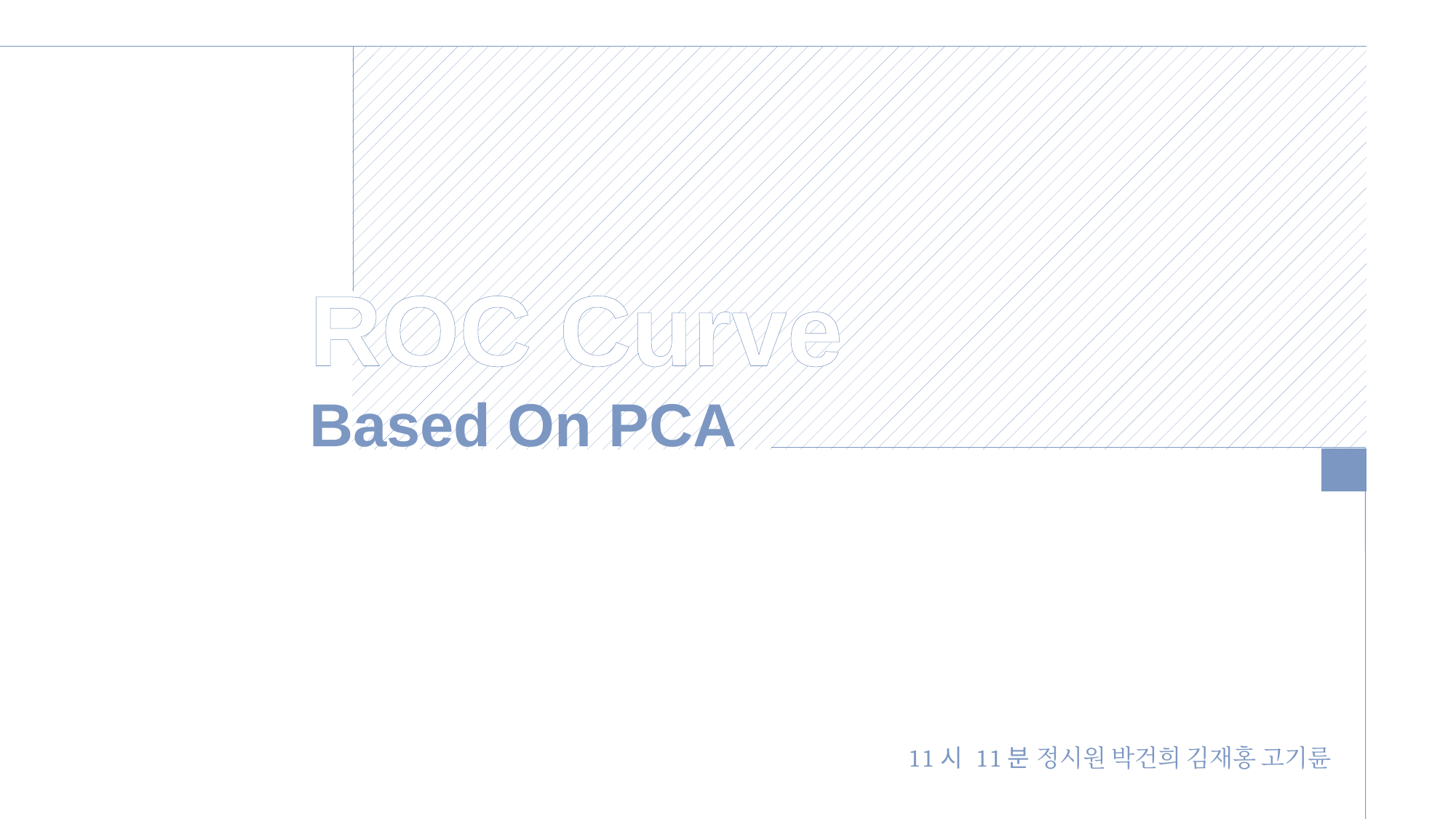

ROC Curve
Based On PCA

11시 11분 정시원 박건희 김재홍 고기륜